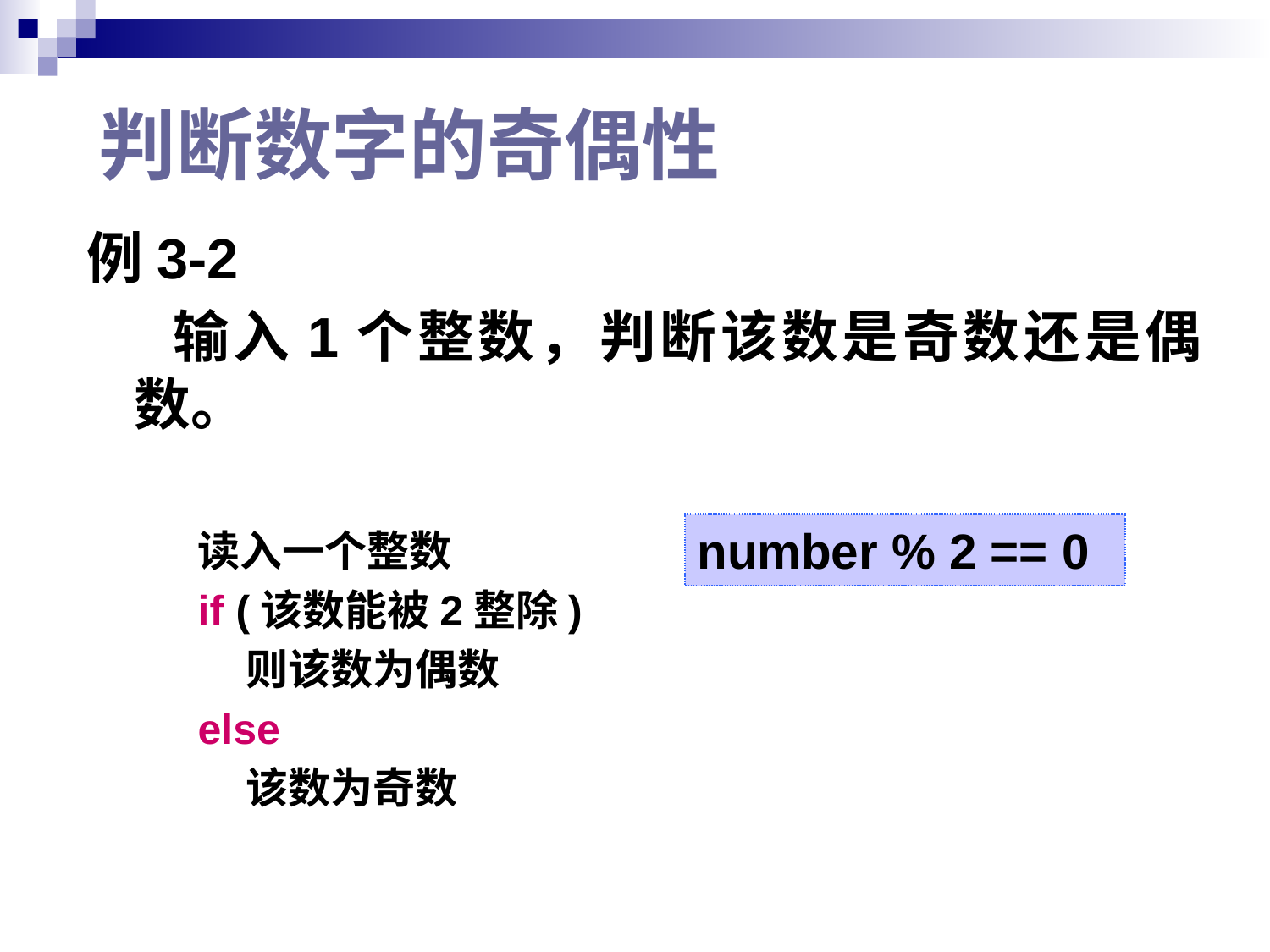

# 判断数字的奇偶性
例3-2
    输入1个整数，判断该数是奇数还是偶数。

读入一个整数
if (该数能被2整除)
    则该数为偶数
else
    该数为奇数

number % 2 == 0